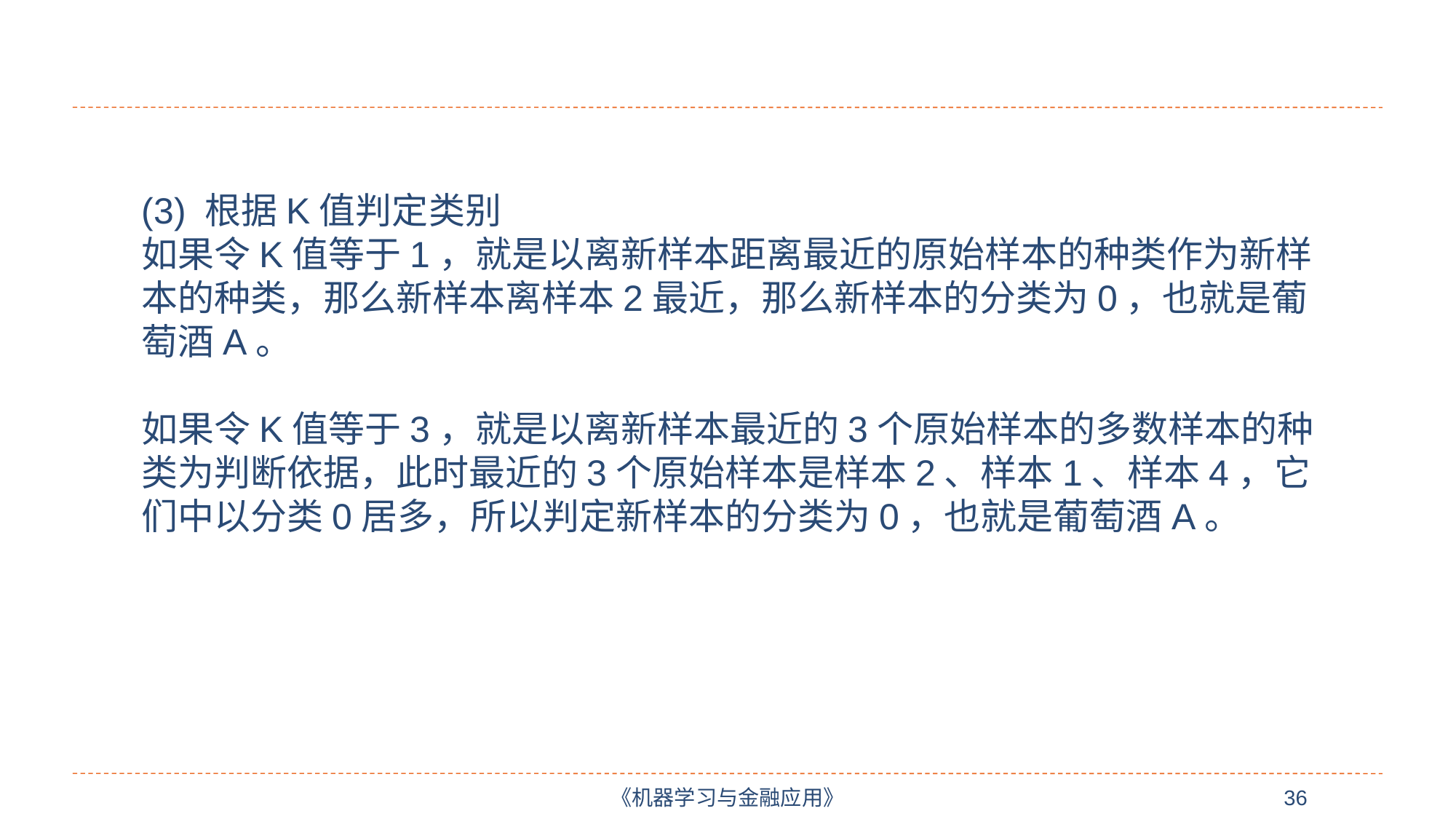

(3) 根据K值判定类别
如果令K值等于1，就是以离新样本距离最近的原始样本的种类作为新样本的种类，那么新样本离样本2最近，那么新样本的分类为0，也就是葡萄酒A。

如果令K值等于3，就是以离新样本最近的3个原始样本的多数样本的种类为判断依据，此时最近的3个原始样本是样本2、样本1、样本4，它们中以分类0居多，所以判定新样本的分类为0，也就是葡萄酒A。